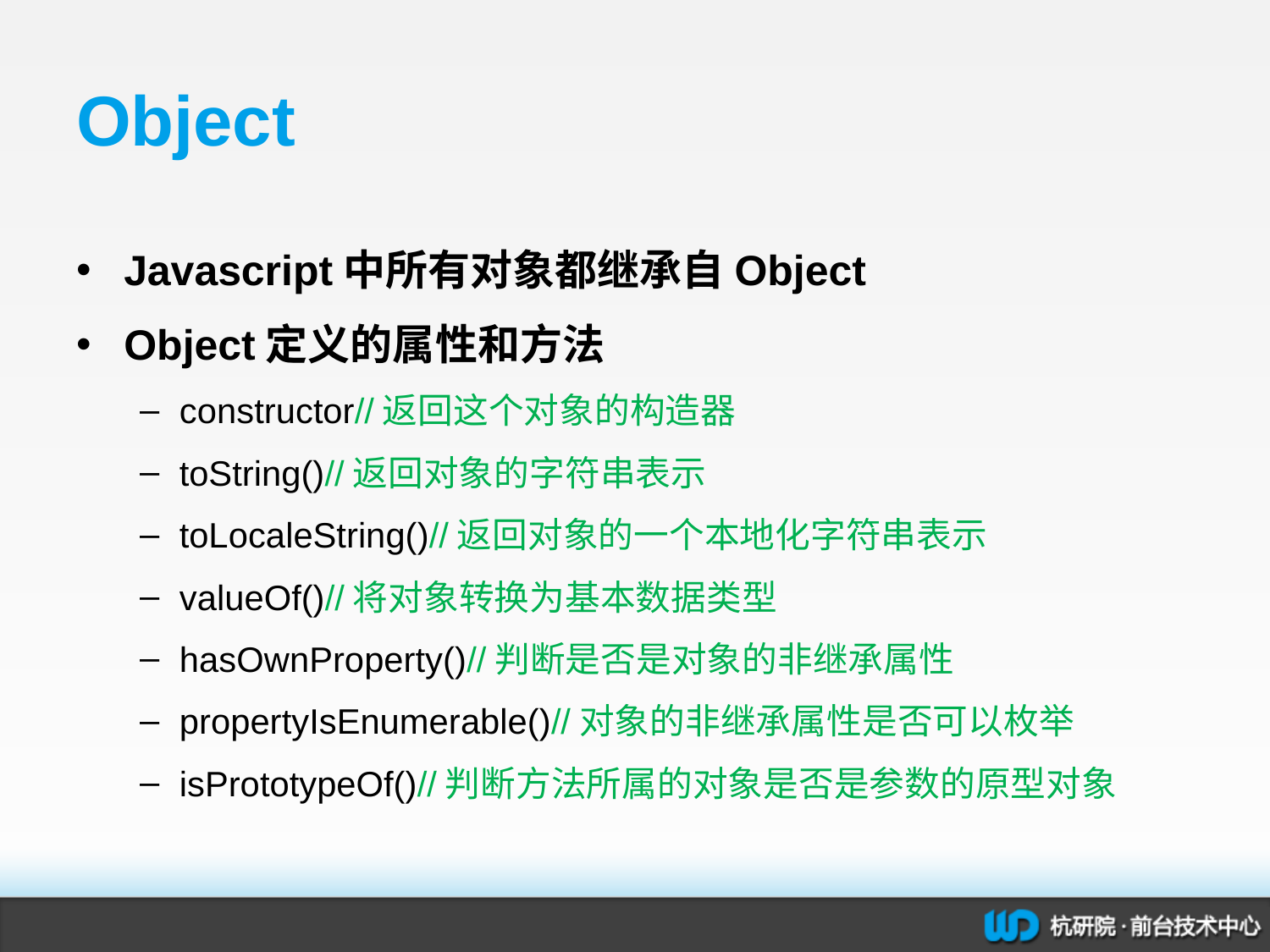

# Object
Javascript中所有对象都继承自Object
Object定义的属性和方法
constructor//返回这个对象的构造器
toString()//返回对象的字符串表示
toLocaleString()//返回对象的一个本地化字符串表示
valueOf()//将对象转换为基本数据类型
hasOwnProperty()//判断是否是对象的非继承属性
propertyIsEnumerable()//对象的非继承属性是否可以枚举
isPrototypeOf()//判断方法所属的对象是否是参数的原型对象